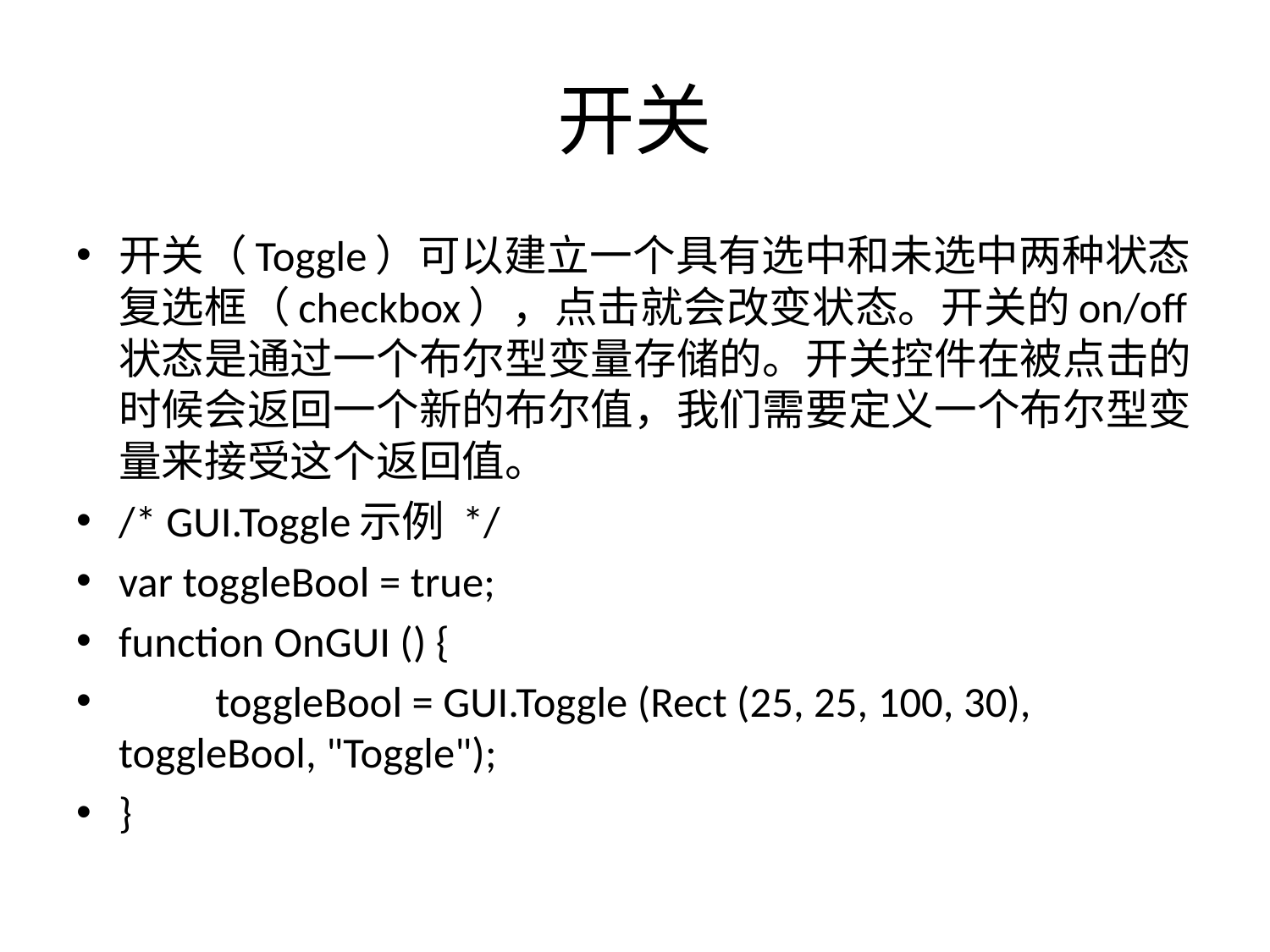

# 开关
开关（Toggle）可以建立一个具有选中和未选中两种状态复选框（checkbox），点击就会改变状态。开关的on/off状态是通过一个布尔型变量存储的。开关控件在被点击的时候会返回一个新的布尔值，我们需要定义一个布尔型变量来接受这个返回值。
/* GUI.Toggle示例 */
var toggleBool = true;
function OnGUI () {
	toggleBool = GUI.Toggle (Rect (25, 25, 100, 30), toggleBool, "Toggle");
}